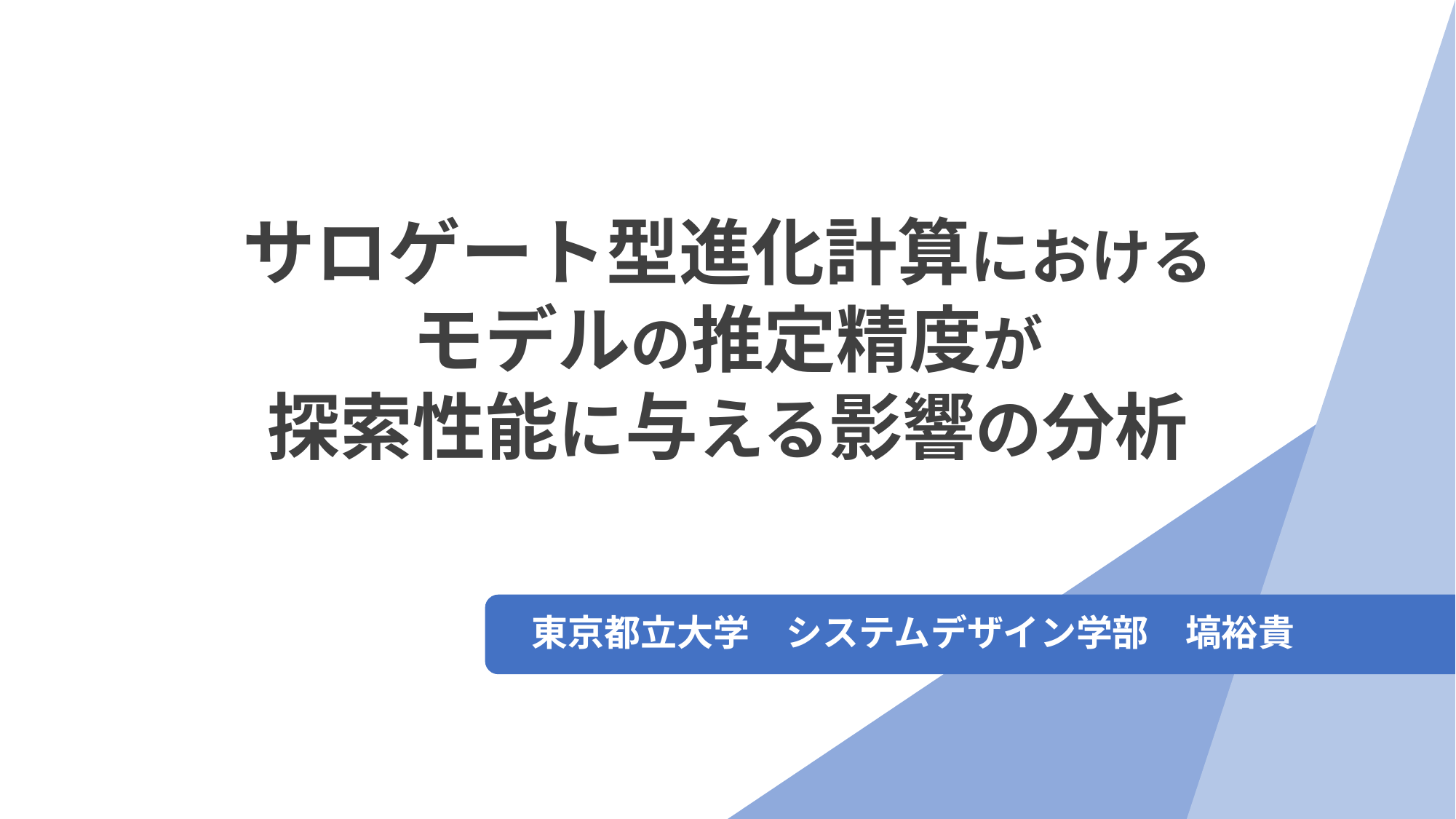

# サロゲート型進化計算における モデルの推定精度が 探索性能に与える影響の分析

東京都立大学　システムデザイン学部　塙裕貴